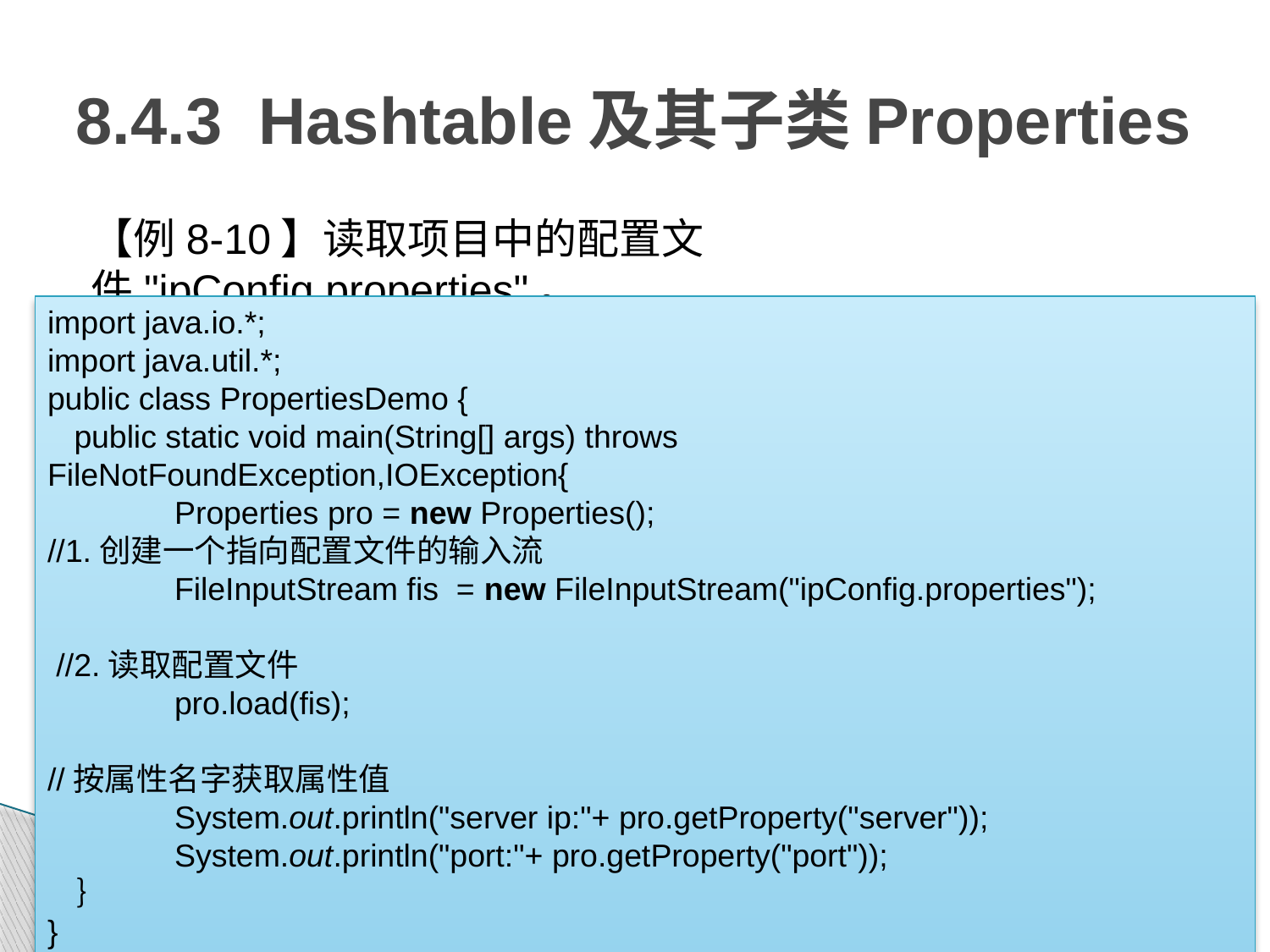

# 8.4.3  Hashtable及其子类Properties
【例8-10】读取项目中的配置文件"ipConfig.properties"。
import java.io.*;
import java.util.*;
public class PropertiesDemo {
   public static void main(String[] args) throws
FileNotFoundException,IOException{
	Properties pro = new Properties();
//1.创建一个指向配置文件的输入流
	FileInputStream fis  = new FileInputStream("ipConfig.properties");
 //2.读取配置文件
	pro.load(fis);

//按属性名字获取属性值
	System.out.println("server ip:"+ pro.getProperty("server"));
	System.out.println("port:"+ pro.getProperty("port"));
   ｝
}